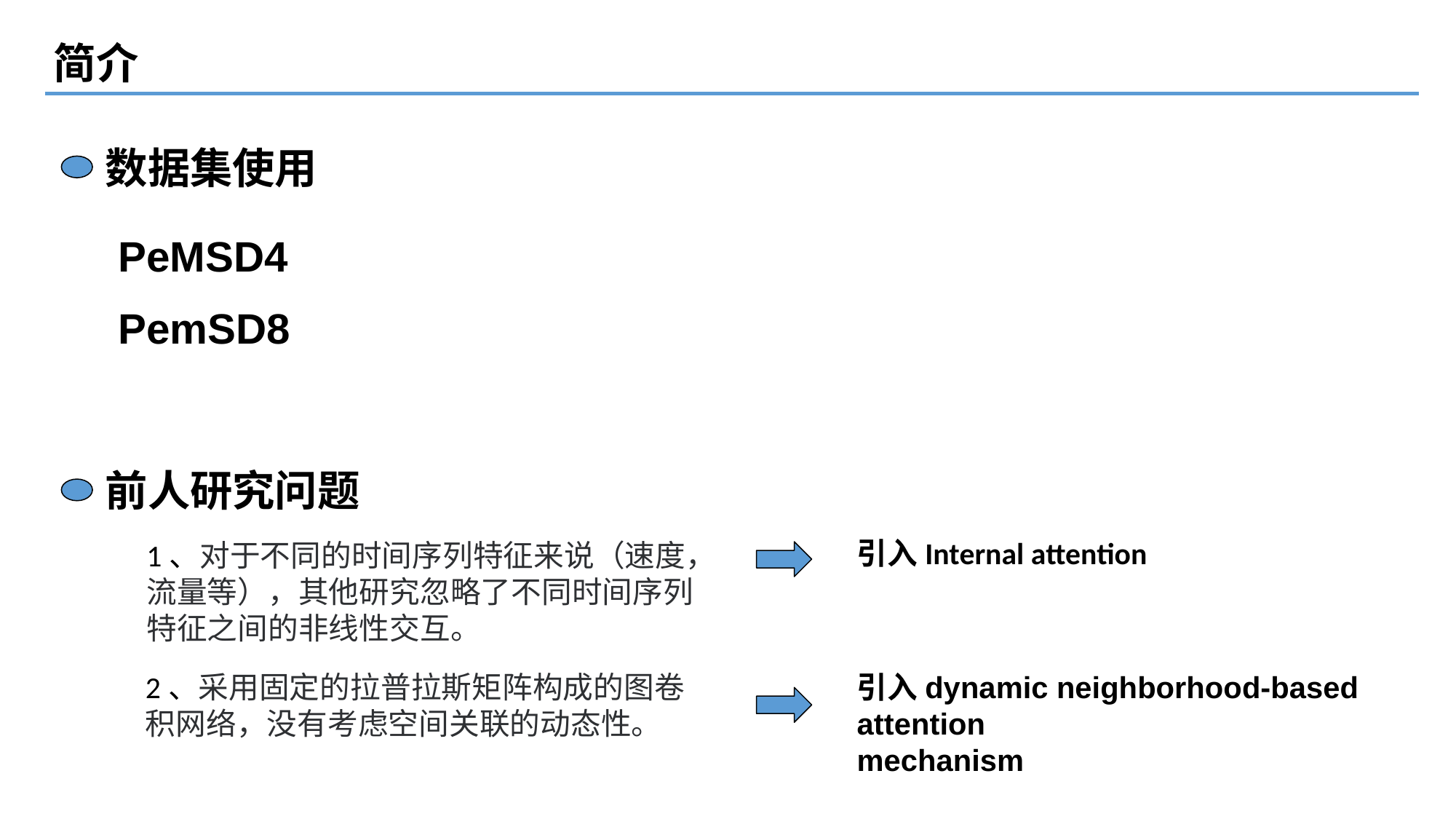

简介
数据集使用

PeMSD4
PemSD8
前人研究问题

引入Internal attention
1、对于不同的时间序列特征来说（速度，流量等），其他研究忽略了不同时间序列特征之间的非线性交互。

2、采用固定的拉普拉斯矩阵构成的图卷积网络，没有考虑空间关联的动态性。
引入dynamic neighborhood-based attention
mechanism